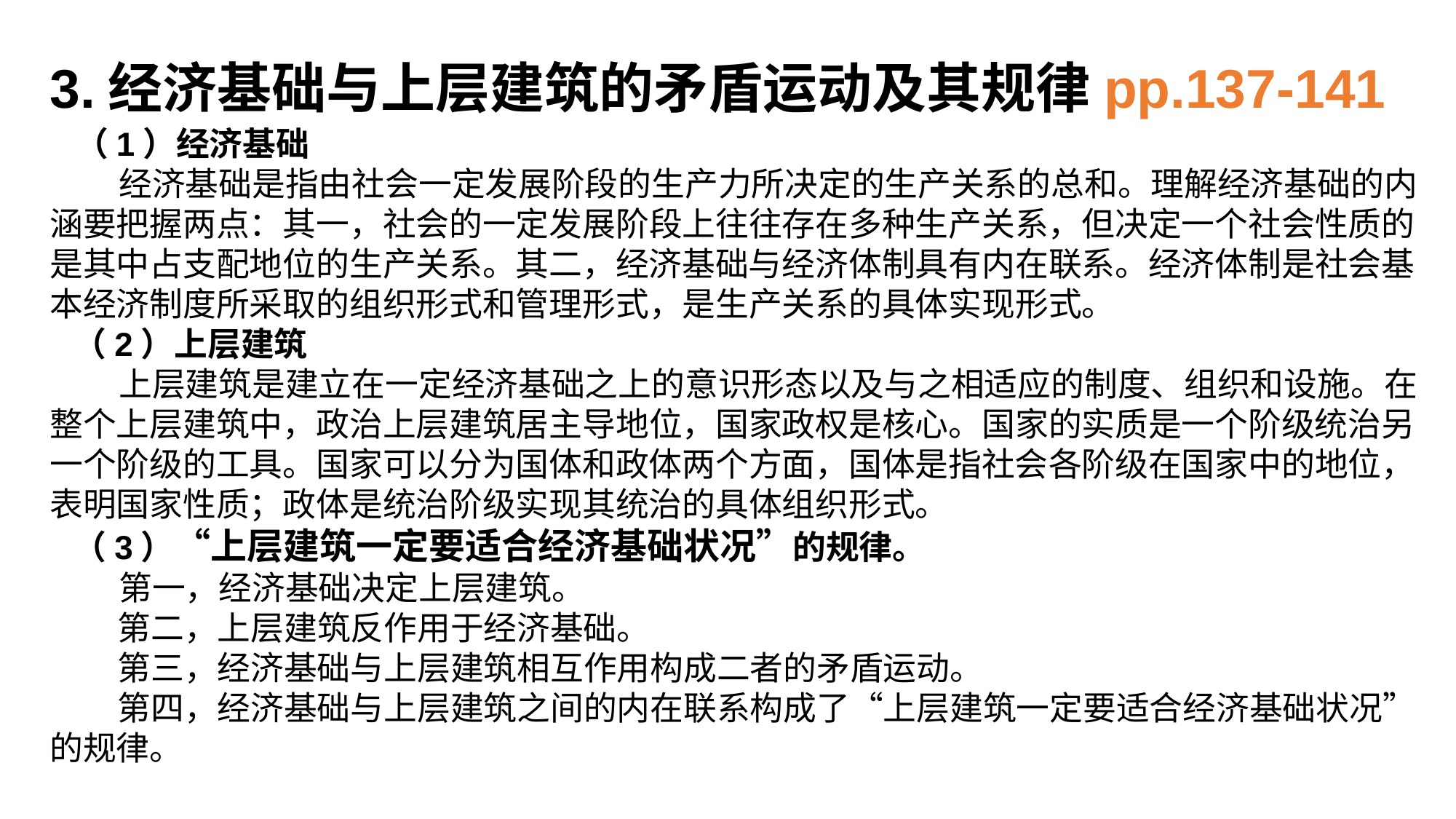

3.经济基础与上层建筑的矛盾运动及其规律pp.137-141
  （1）经济基础
        经济基础是指由社会一定发展阶段的生产力所决定的生产关系的总和。理解经济基础的内涵要把握两点：其一，社会的一定发展阶段上往往存在多种生产关系，但决定一个社会性质的是其中占支配地位的生产关系。其二，经济基础与经济体制具有内在联系。经济体制是社会基本经济制度所采取的组织形式和管理形式，是生产关系的具体实现形式。
  （2）上层建筑
        上层建筑是建立在一定经济基础之上的意识形态以及与之相适应的制度、组织和设施。在整个上层建筑中，政治上层建筑居主导地位，国家政权是核心。国家的实质是一个阶级统治另一个阶级的工具。国家可以分为国体和政体两个方面，国体是指社会各阶级在国家中的地位，表明国家性质；政体是统治阶级实现其统治的具体组织形式。
  （3）“上层建筑一定要适合经济基础状况”的规律。
        第一，经济基础决定上层建筑。
        第二，上层建筑反作用于经济基础。
        第三，经济基础与上层建筑相互作用构成二者的矛盾运动。
        第四，经济基础与上层建筑之间的内在联系构成了“上层建筑一定要适合经济基础状况”的规律。